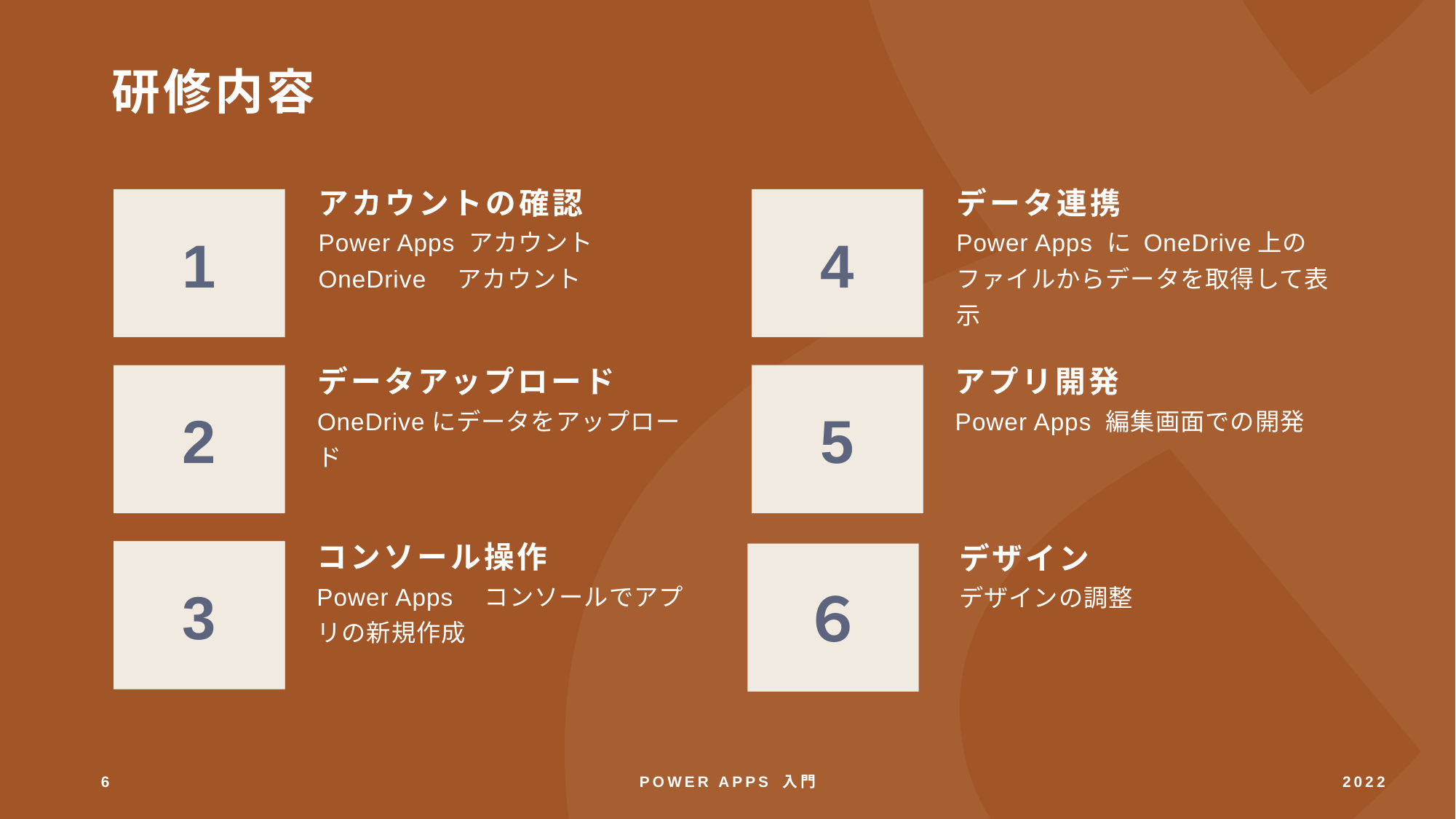

# 研修内容
アカウントの確認
データ連携
1
4
Power Apps アカウント
OneDrive　アカウント
Power Apps に OneDrive上のファイルからデータを取得して表示
データアップロード
アプリ開発
2
5
OneDriveにデータをアップロード
Power Apps 編集画面での開発
コンソール操作
デザイン
3
６
Power Apps　コンソールでアプリの新規作成
デザインの調整
6
Power APPS 入門
2022